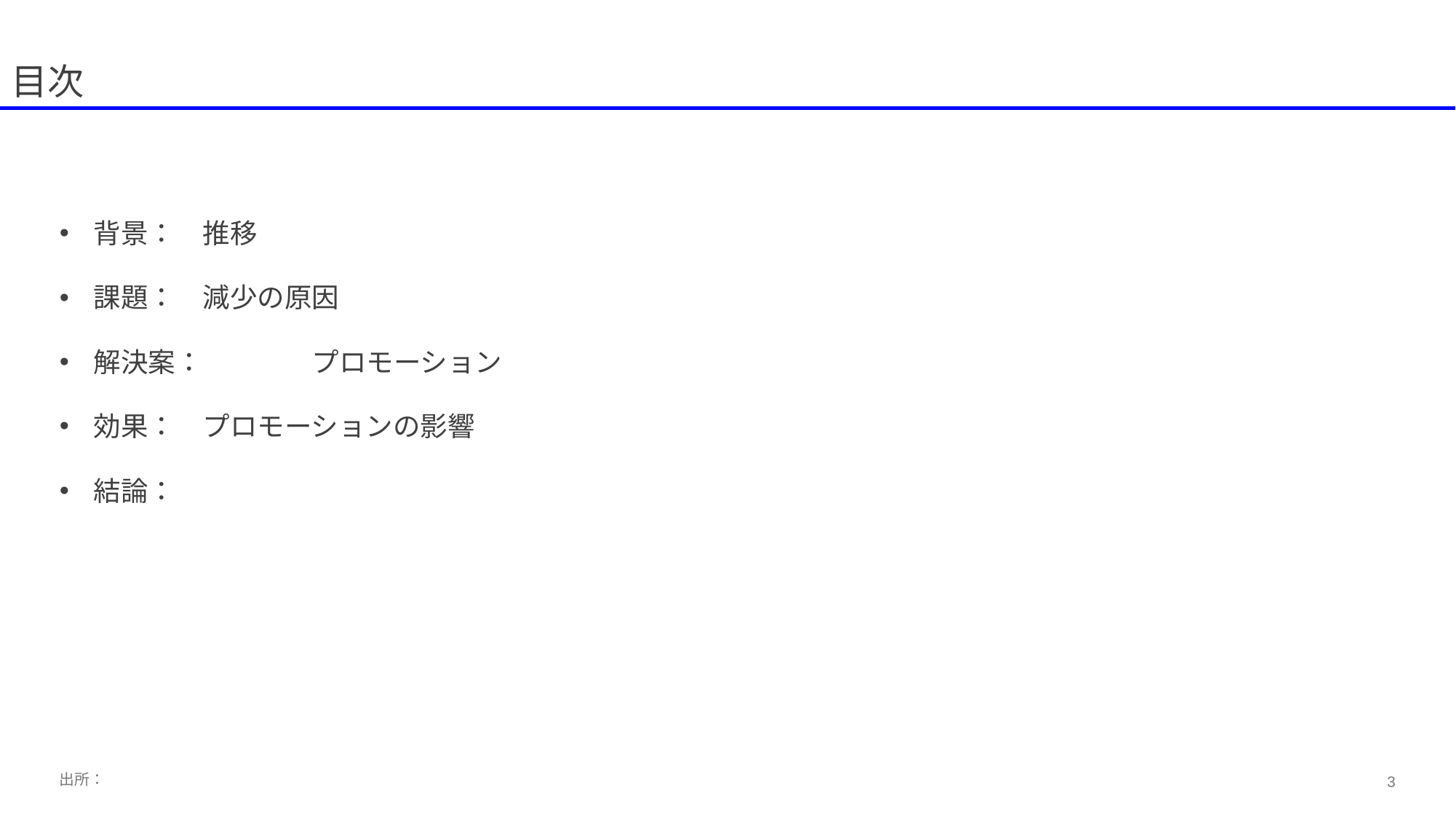

# 目次
背景：	推移
課題：	減少の原因
解決案：	プロモーション
効果：	プロモーションの影響
結論：
出所：
3